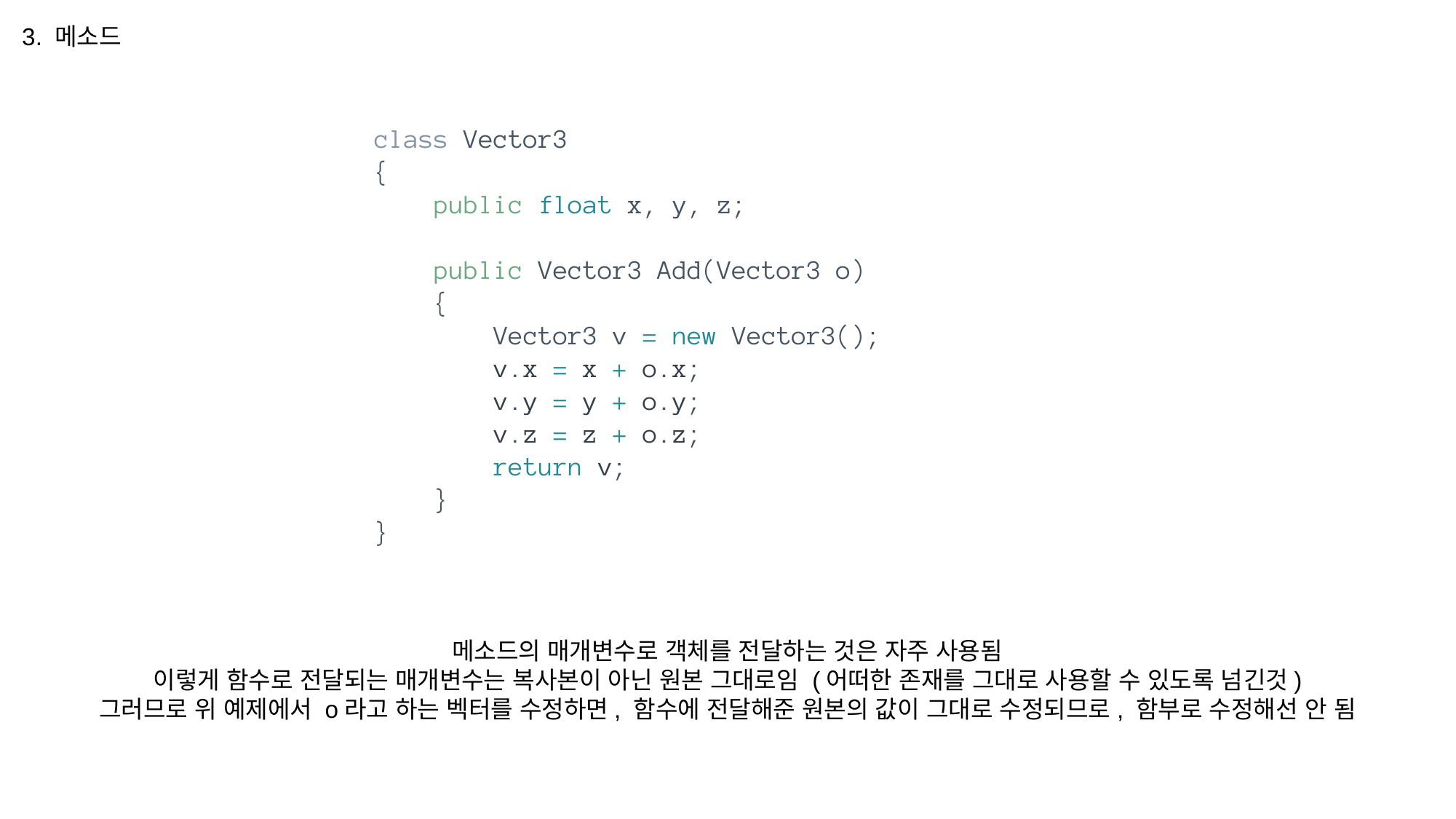

3. 메소드
class Vector3
{
    public float x, y, z;
    public Vector3 Add(Vector3 o)
    {
        Vector3 v = new Vector3();
        v.x = x + o.x;
        v.y = y + o.y;
        v.z = z + o.z;
        return v;
    }
}
메소드의 매개변수로 객체를 전달하는 것은 자주 사용됨
이렇게 함수로 전달되는 매개변수는 복사본이 아닌 원본 그대로임 (어떠한 존재를 그대로 사용할 수 있도록 넘긴것)
그러므로 위 예제에서 o라고 하는 벡터를 수정하면, 함수에 전달해준 원본의 값이 그대로 수정되므로, 함부로 수정해선 안 됨